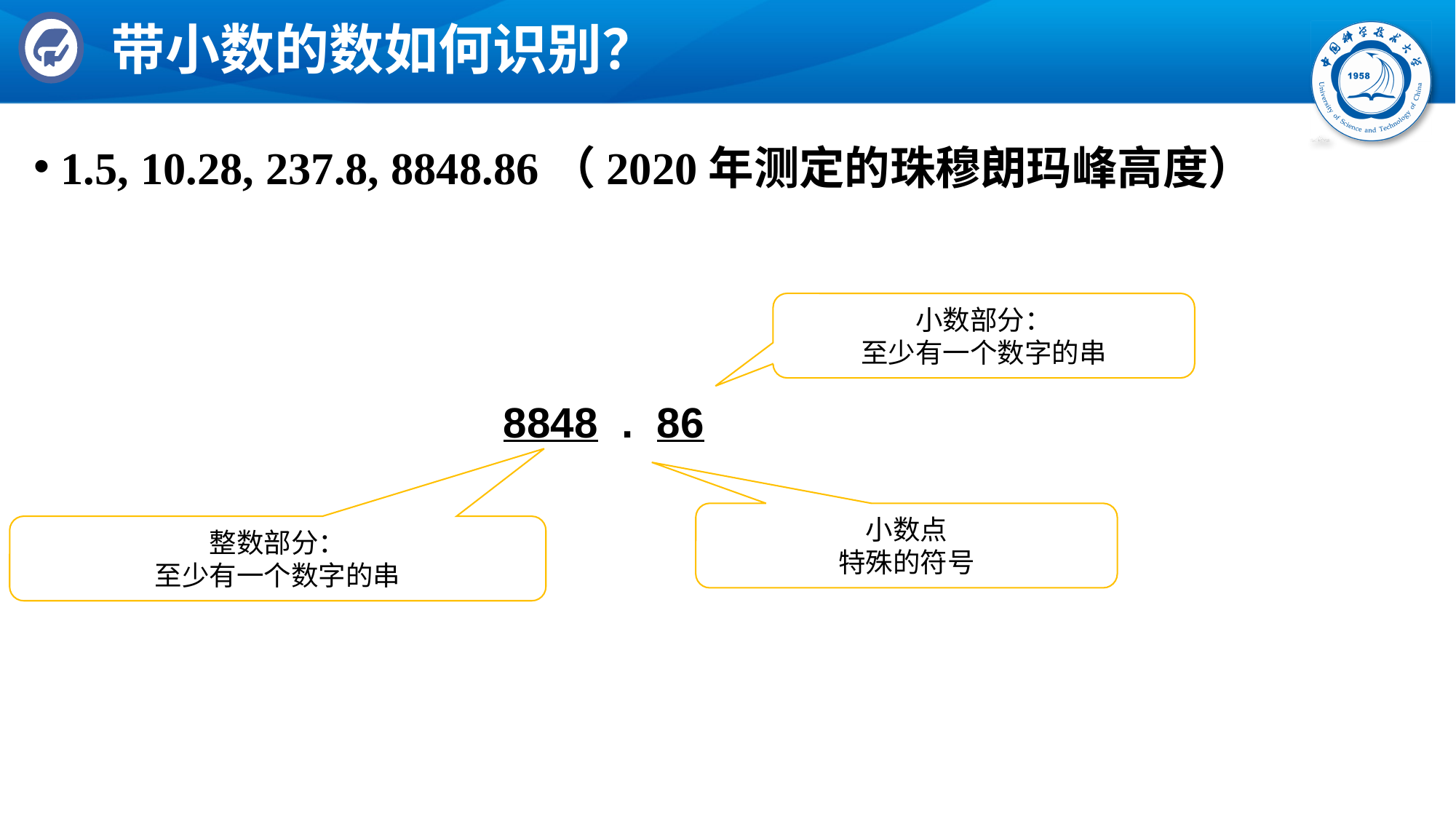

# 带小数的数如何识别？
1.5, 10.28, 237.8, 8848.86（2020年测定的珠穆朗玛峰高度）
小数部分：
至少有一个数字的串
8848  .  86
小数点
特殊的符号
整数部分：
至少有一个数字的串